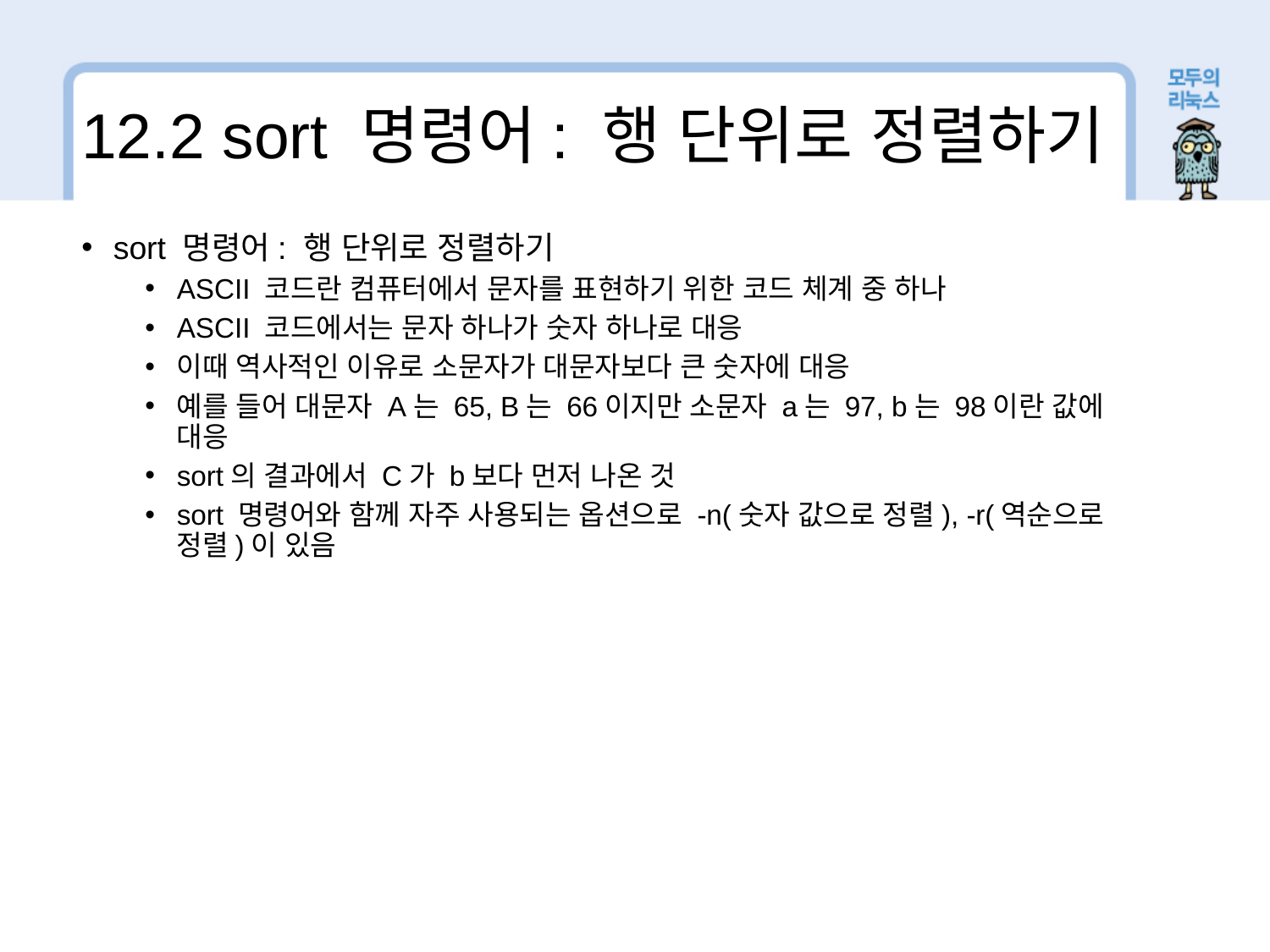

12.2 sort 명령어: 행 단위로 정렬하기
sort 명령어: 행 단위로 정렬하기
ASCII 코드란 컴퓨터에서 문자를 표현하기 위한 코드 체계 중 하나
ASCII 코드에서는 문자 하나가 숫자 하나로 대응
이때 역사적인 이유로 소문자가 대문자보다 큰 숫자에 대응
예를 들어 대문자 A는 65, B는 66이지만 소문자 a는 97, b는 98이란 값에 대응
sort의 결과에서 C가 b보다 먼저 나온 것
sort 명령어와 함께 자주 사용되는 옵션으로 -n(숫자 값으로 정렬), -r(역순으로 정렬)이 있음